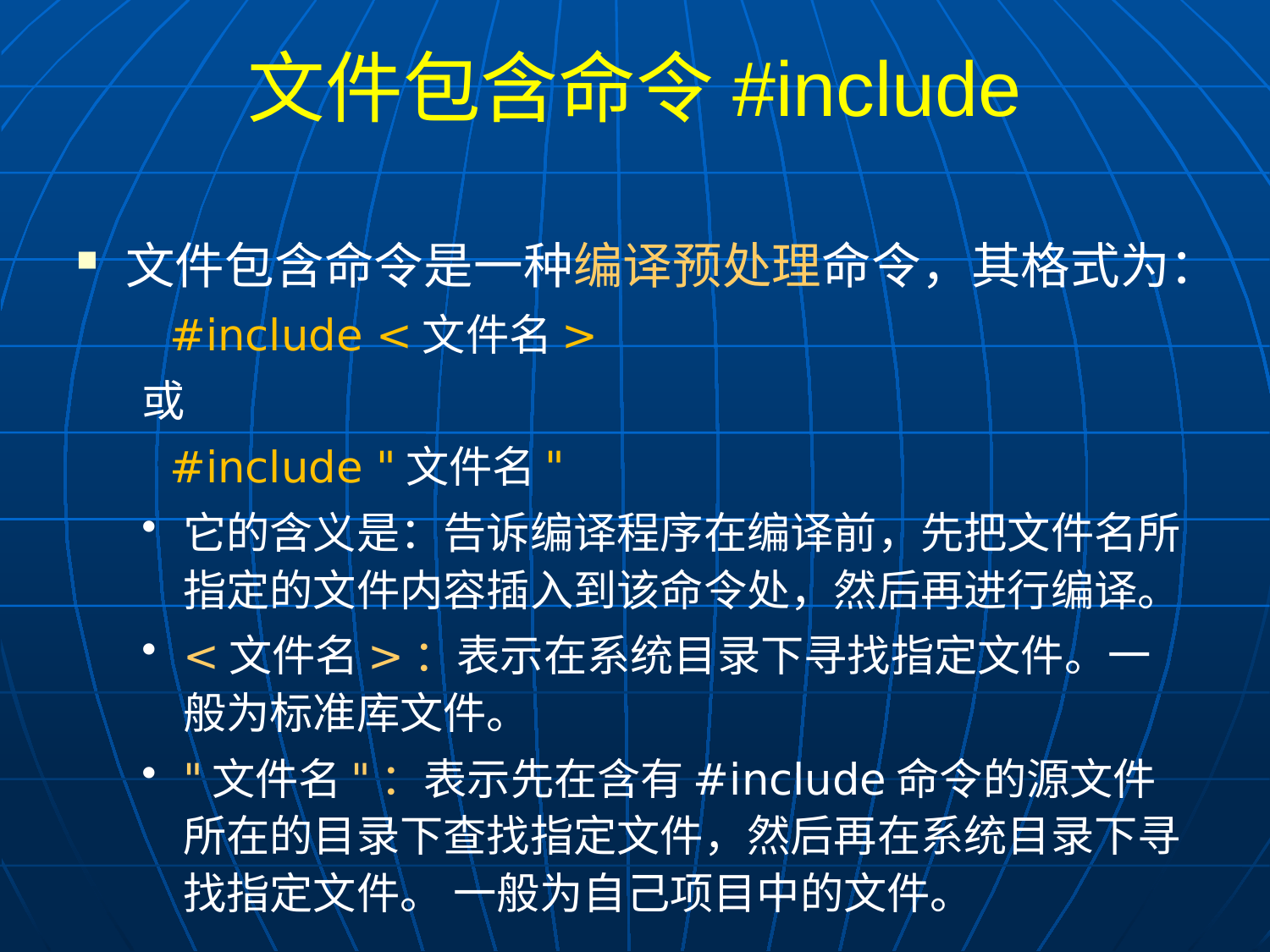

# 文件包含命令#include
文件包含命令是一种编译预处理命令，其格式为：
  #include <文件名>
或
  #include "文件名"
它的含义是：告诉编译程序在编译前，先把文件名所指定的文件内容插入到该命令处，然后再进行编译。
<文件名>：表示在系统目录下寻找指定文件。一般为标准库文件。
"文件名"：表示先在含有#include命令的源文件所在的目录下查找指定文件，然后再在系统目录下寻找指定文件。 一般为自己项目中的文件。